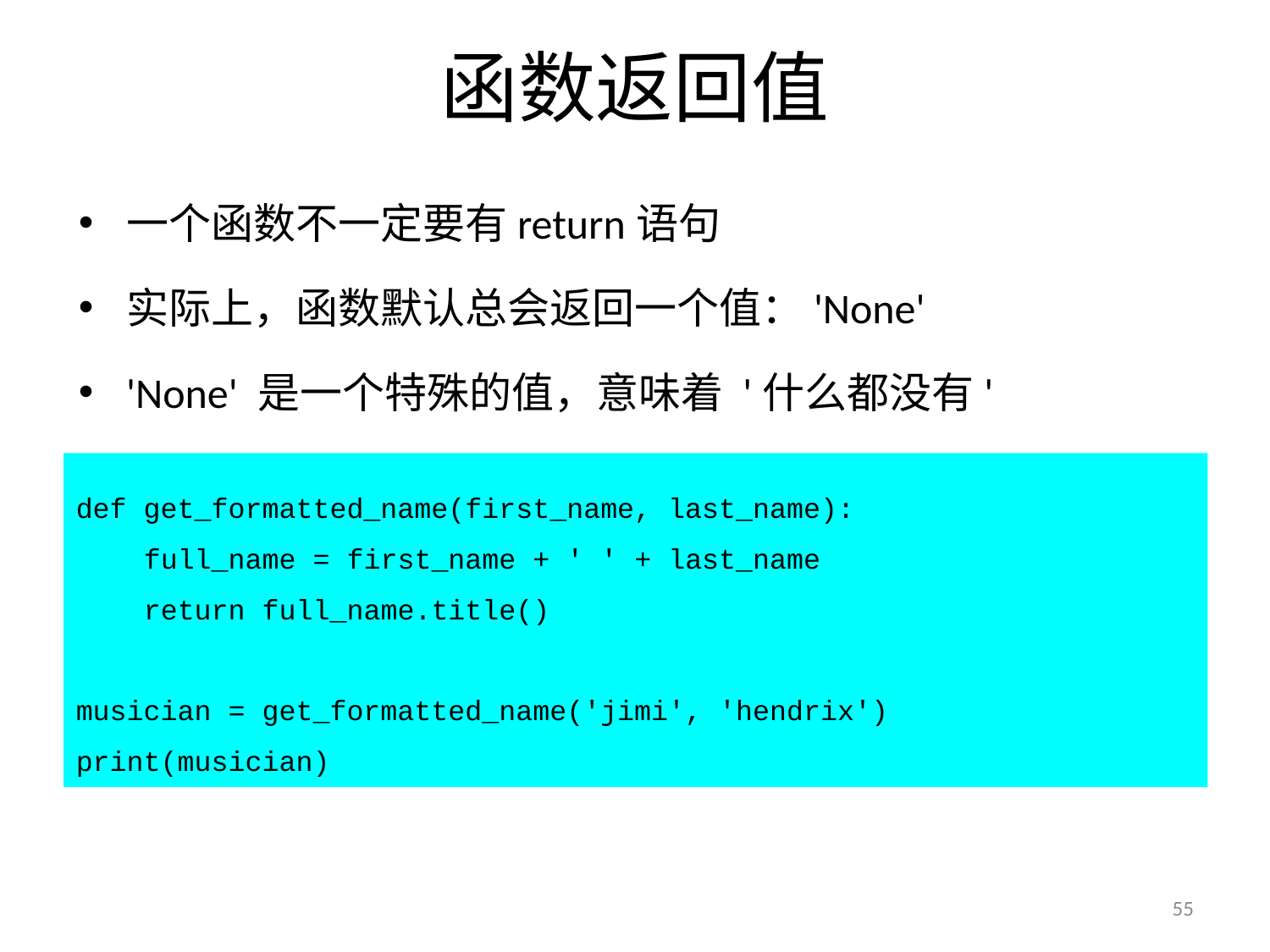

# 函数返回值
一个函数不一定要有return语句
实际上，函数默认总会返回一个值：'None'
'None' 是一个特殊的值，意味着 '什么都没有'
def get_formatted_name(first_name, last_name):
    full_name = first_name + ' ' + last_name
    return full_name.title()

musician = get_formatted_name('jimi', 'hendrix')
print(musician)
55